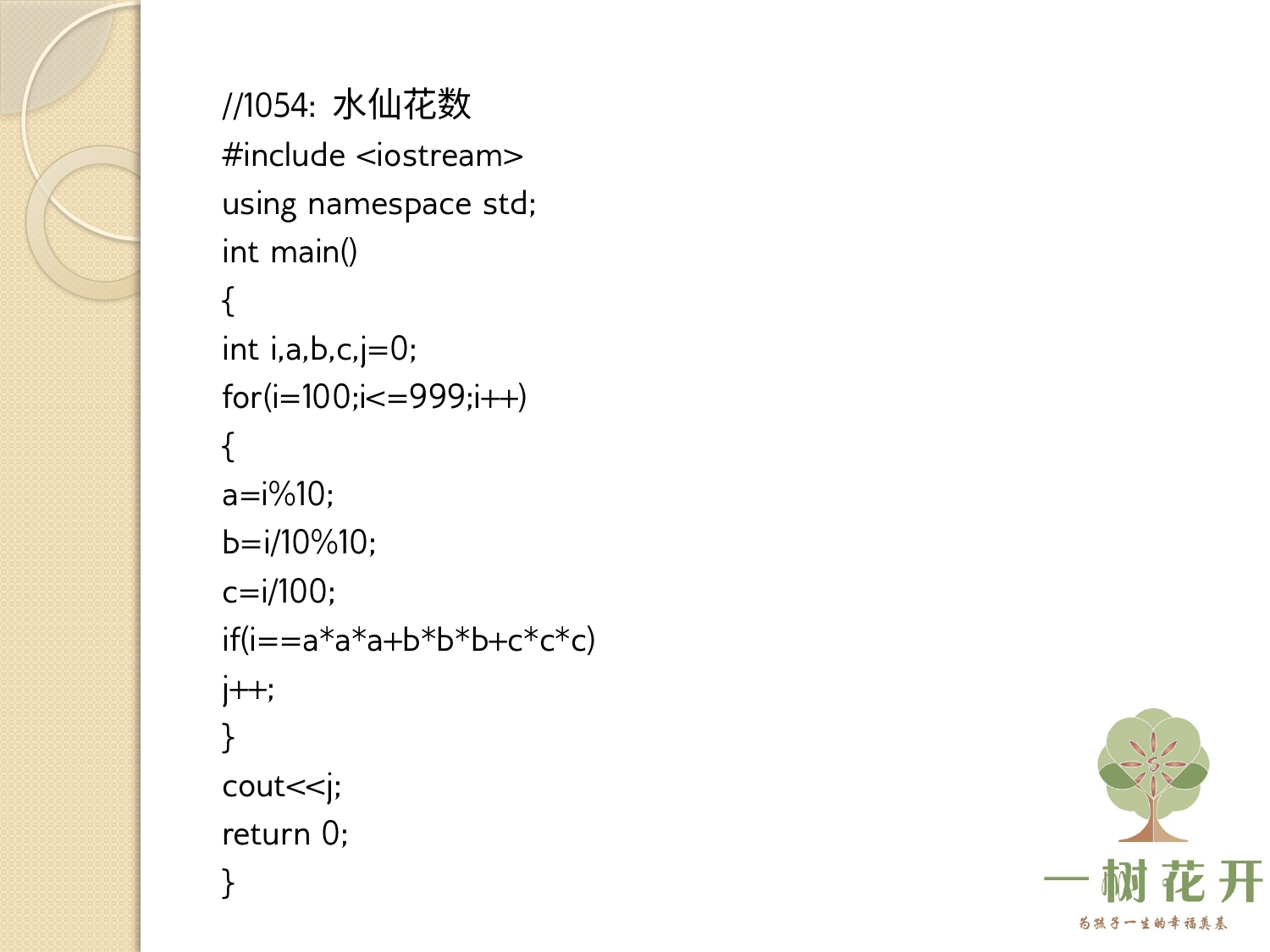

//1054: 水仙花数
#include <iostream>
using namespace std;
int main()
{
	int i,a,b,c,j=0;
	for(i=100;i<=999;i++)
	{
		a=i%10;
		b=i/10%10;
		c=i/100;
		if(i==a*a*a+b*b*b+c*c*c)
			j++;
	}
	cout<<j;
	return 0;
}